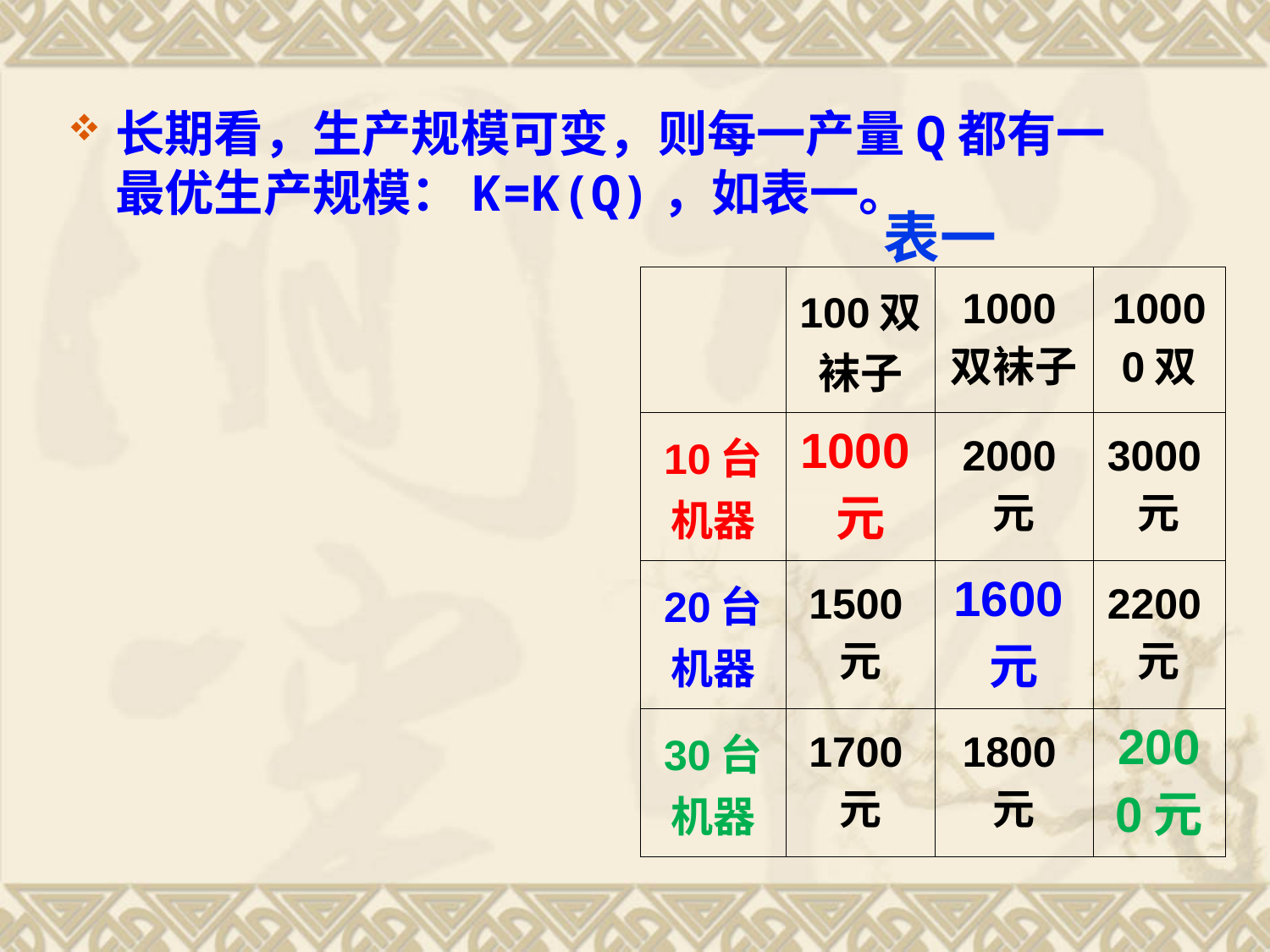

长期看，生产规模可变，则每一产量Q都有一最优生产规模：K=K(Q)，如表一。
表一
|  | 100双袜子 | 1000双袜子 | 10000双 |
| --- | --- | --- | --- |
| 10台机器 | 1000元 | 2000元 | 3000元 |
| 20台机器 | 1500元 | 1600元 | 2200元 |
| 30台机器 | 1700元 | 1800元 | 2000元 |